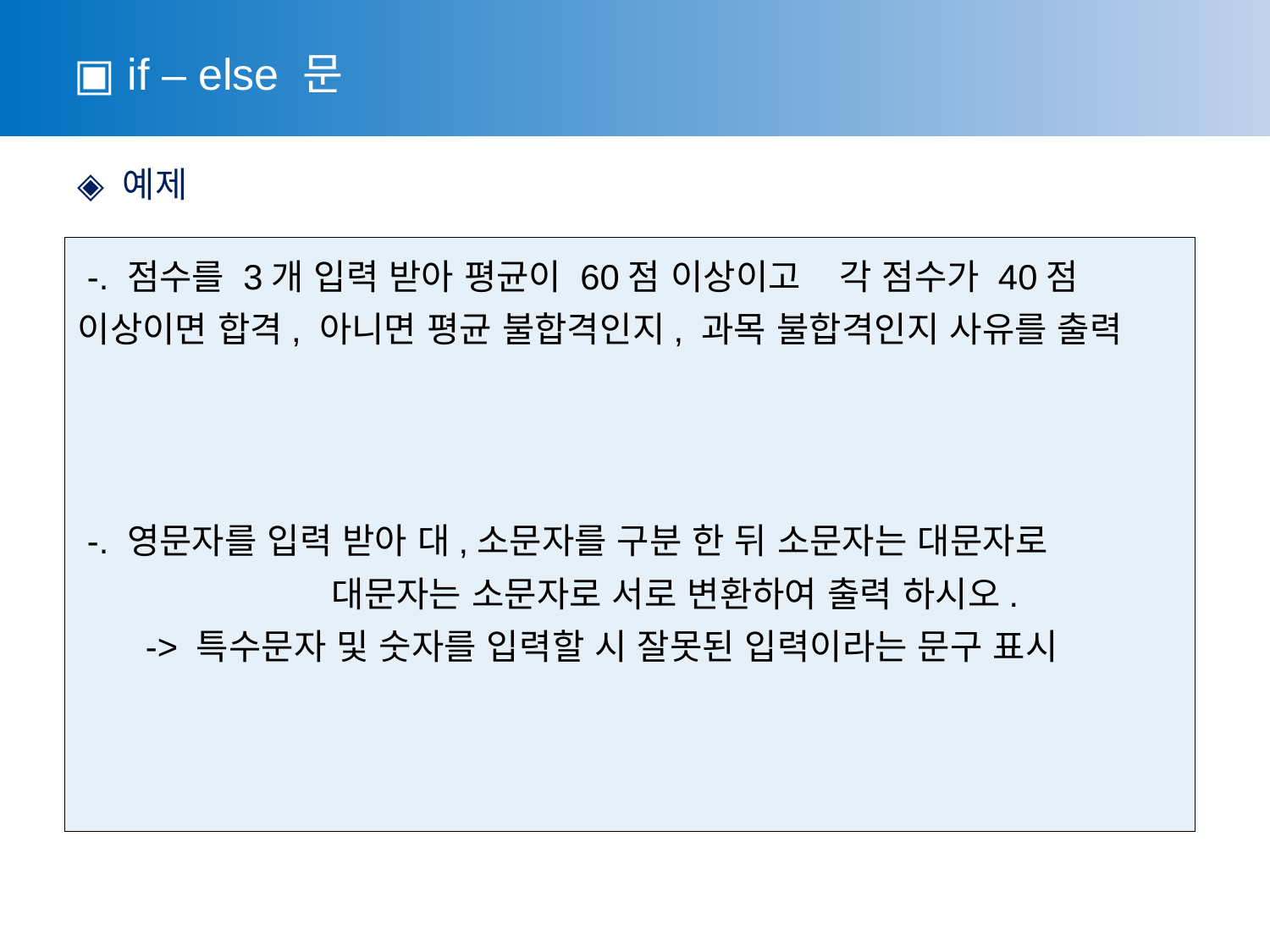

▣ if – else 문
 ◈ 예제
 -. 점수를 3개 입력 받아 평균이 60점 이상이고 	각 점수가 40점 이상이면 합격, 아니면 평균 불합격인지, 과목 불합격인지 사유를 출력

 -. 영문자를 입력 받아 대,소문자를 구분 한 뒤 소문자는 대문자로
		대문자는 소문자로 서로 변환하여 출력 하시오.
       -> 특수문자 및 숫자를 입력할 시 잘못된 입력이라는 문구 표시